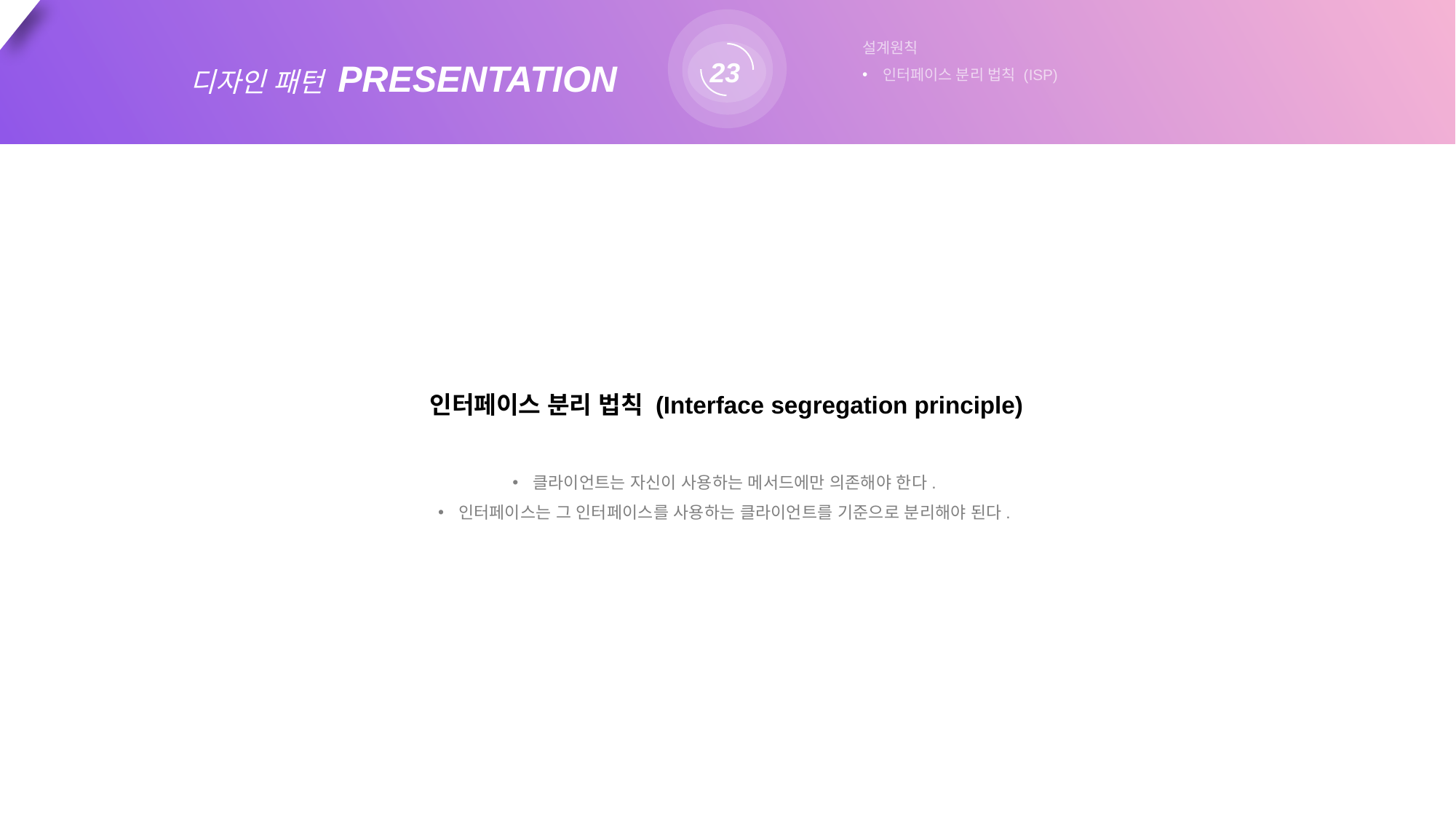

23

설계원칙
인터페이스 분리 법칙 (ISP)
디자인 패턴 PRESENTATION
인터페이스 분리 법칙 (Interface segregation principle)

클라이언트는 자신이 사용하는 메서드에만 의존해야 한다.
인터페이스는 그 인터페이스를 사용하는 클라이언트를 기준으로 분리해야 된다.